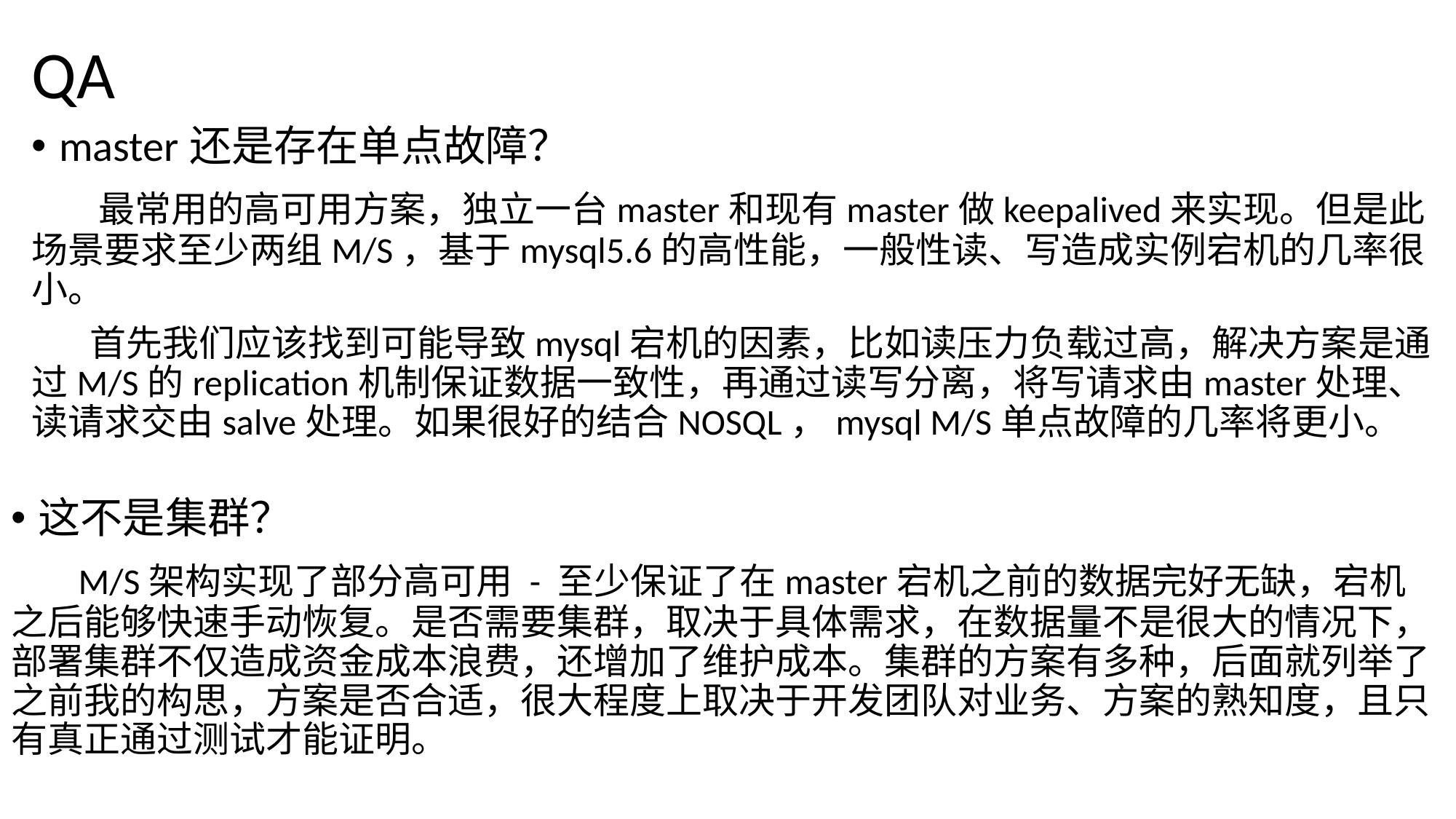

# QA
master还是存在单点故障？
      最常用的高可用方案，独立一台master和现有master做keepalived来实现。但是此场景要求至少两组M/S，基于mysql5.6的高性能，一般性读、写造成实例宕机的几率很小。
      首先我们应该找到可能导致mysql宕机的因素，比如读压力负载过高，解决方案是通过M/S的replication机制保证数据一致性，再通过读写分离，将写请求由master处理、读请求交由salve处理。如果很好的结合NOSQL，mysql M/S单点故障的几率将更小。
这不是集群？
       M/S架构实现了部分高可用 - 至少保证了在master宕机之前的数据完好无缺，宕机之后能够快速手动恢复。是否需要集群，取决于具体需求，在数据量不是很大的情况下，部署集群不仅造成资金成本浪费，还增加了维护成本。集群的方案有多种，后面就列举了之前我的构思，方案是否合适，很大程度上取决于开发团队对业务、方案的熟知度，且只有真正通过测试才能证明。